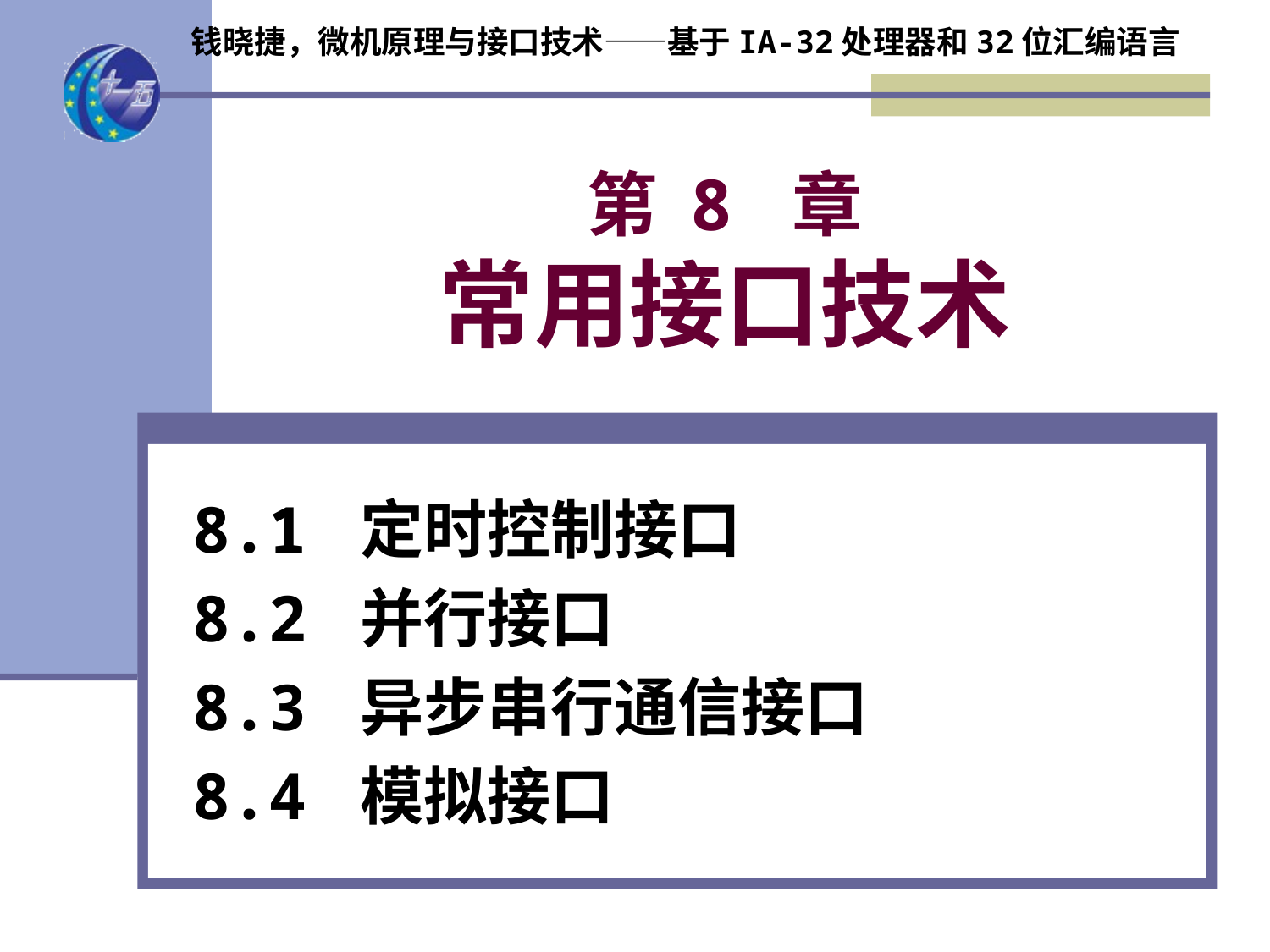

# 第 8 章 常用接口技术
8.1 定时控制接口
8.2 并行接口
8.3 异步串行通信接口
8.4 模拟接口